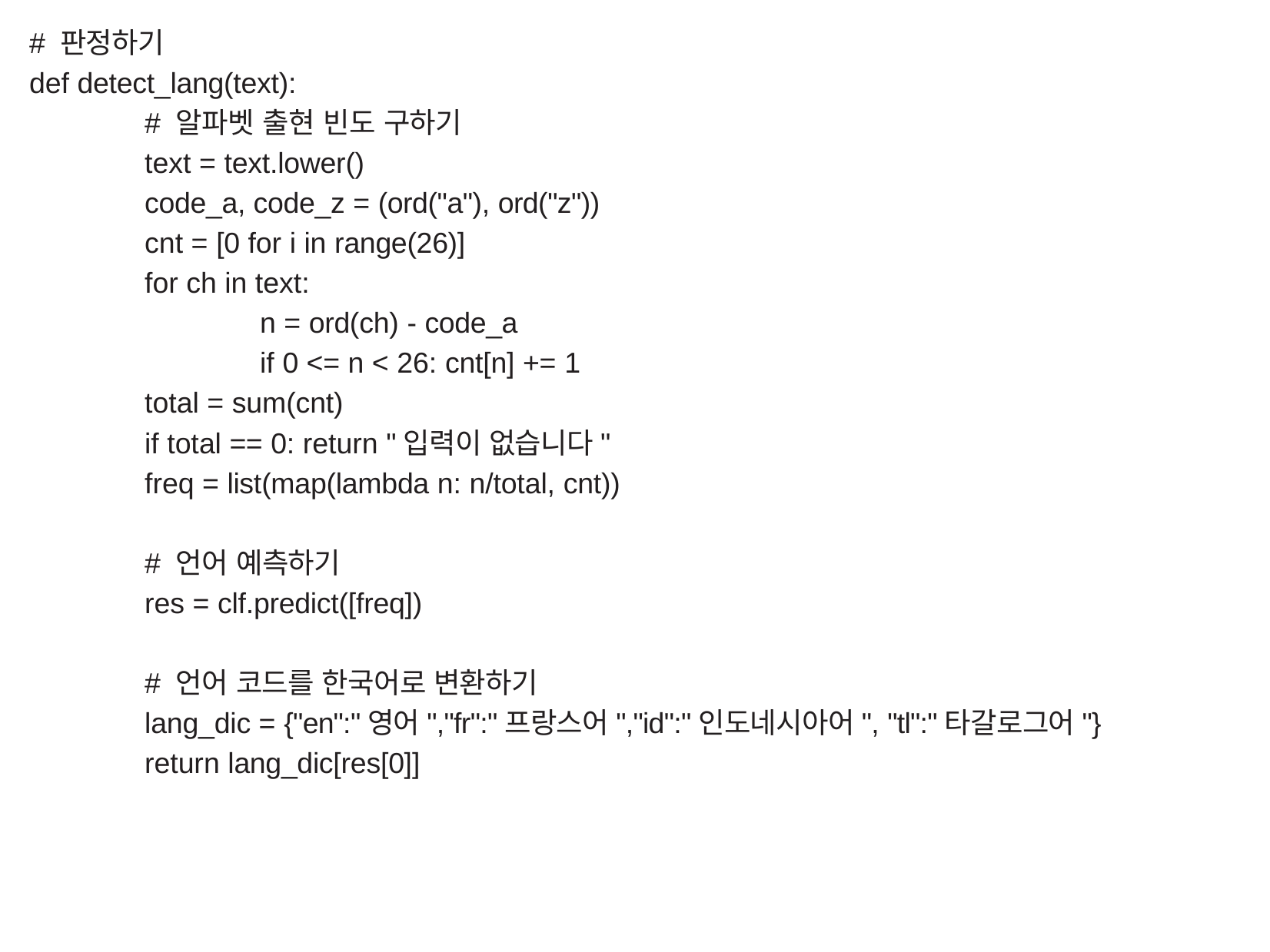

# 판정하기
def detect_lang(text):
	# 알파벳 출현 빈도 구하기
	text = text.lower()
	code_a, code_z = (ord("a"), ord("z"))
	cnt = [0 for i in range(26)]
	for ch in text:
		n = ord(ch) - code_a
		if 0 <= n < 26: cnt[n] += 1
	total = sum(cnt)
	if total == 0: return "입력이 없습니다"
	freq = list(map(lambda n: n/total, cnt))

	# 언어 예측하기
	res = clf.predict([freq])

	# 언어 코드를 한국어로 변환하기
	lang_dic = {"en":"영어","fr":"프랑스어","id":"인도네시아어", "tl":"타갈로그어"}
	return lang_dic[res[0]]